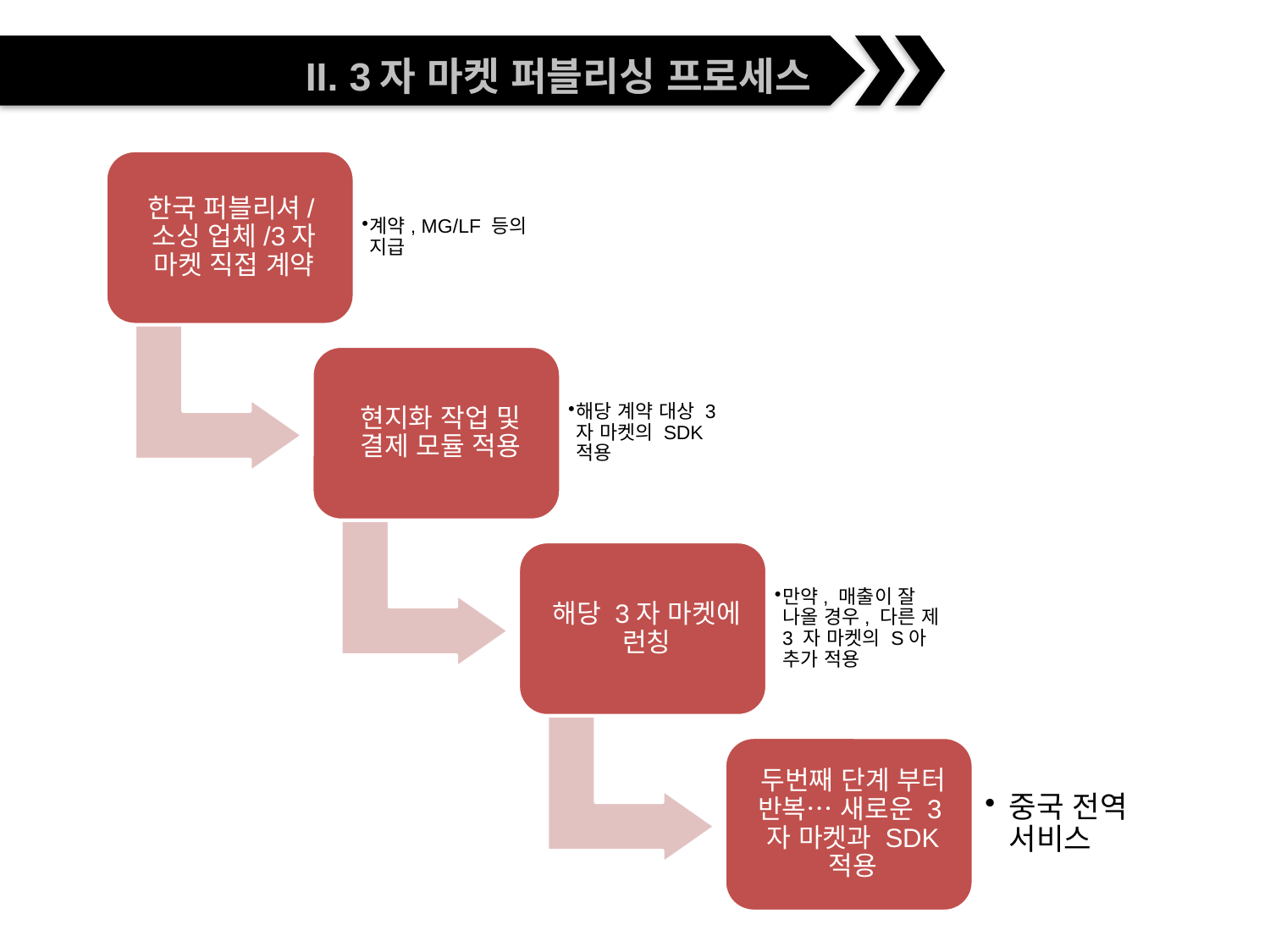

II. 3자 마켓 퍼블리싱 프로세스
한국 퍼블리셔/소싱 업체/3자 마켓 직접 계약
계약, MG/LF 등의 지급
현지화 작업 및 결제 모듈 적용
해당 계약 대상 3자 마켓의 SDK 적용
해당 3자 마켓에 런칭
만약, 매출이 잘 나올 경우, 다른 제 3 자 마켓의 S아 추가 적용
두번째 단계 부터 반복… 새로운 3자 마켓과 SDK 적용
중국 전역 서비스